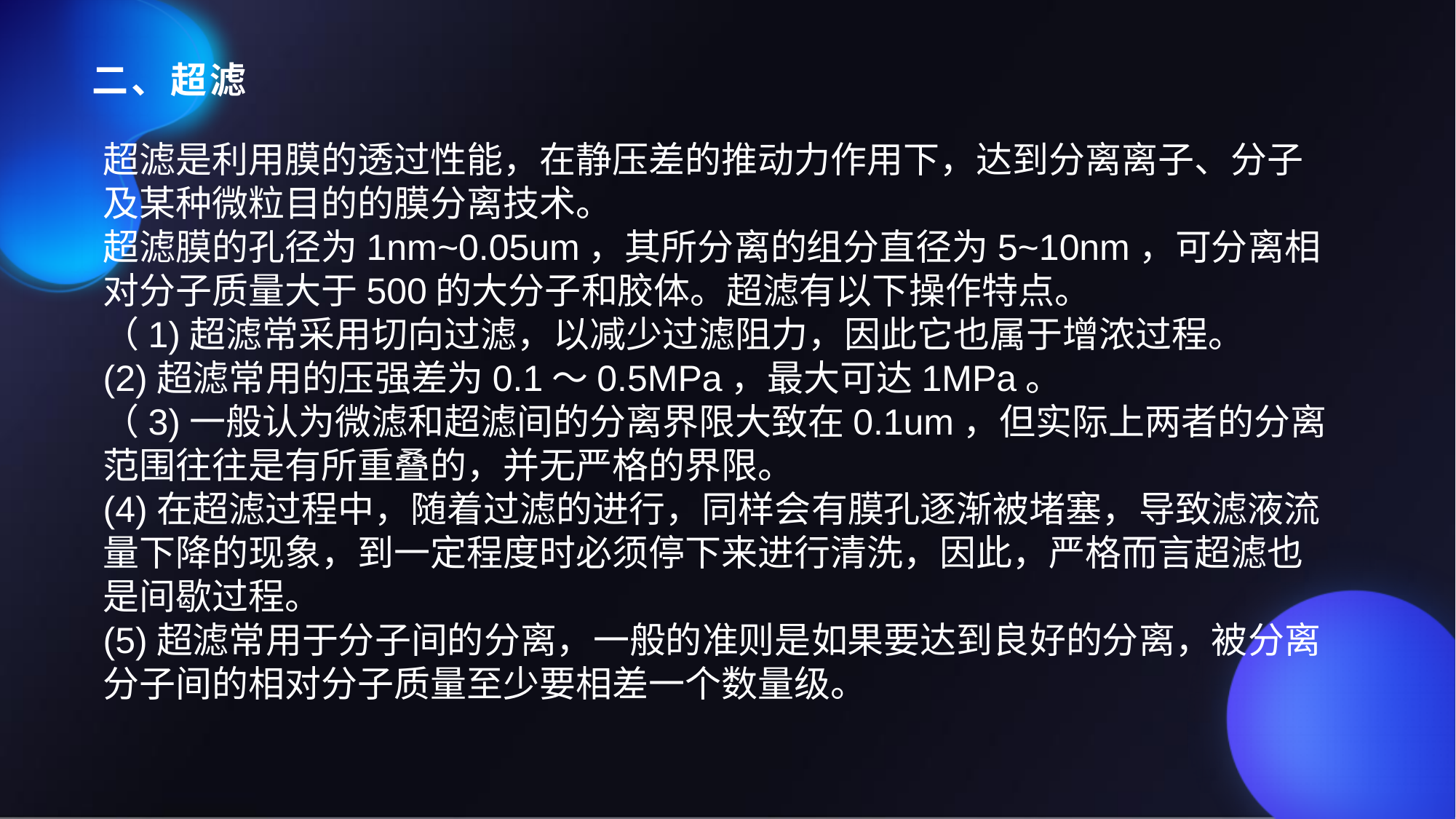

# 二、超滤
超滤是利用膜的透过性能，在静压差的推动力作用下，达到分离离子、分子及某种微粒目的的膜分离技术。
超滤膜的孔径为1nm~0.05um，其所分离的组分直径为5~10nm，可分离相对分子质量大于500的大分子和胶体。超滤有以下操作特点。
（1)超滤常采用切向过滤，以减少过滤阻力，因此它也属于增浓过程。
(2)超滤常用的压强差为0.1～0.5MPa，最大可达1MPa。
（3)一般认为微滤和超滤间的分离界限大致在0.1um，但实际上两者的分离范围往往是有所重叠的，并无严格的界限。
(4)在超滤过程中，随着过滤的进行，同样会有膜孔逐渐被堵塞，导致滤液流量下降的现象，到一定程度时必须停下来进行清洗，因此，严格而言超滤也是间歇过程。
(5)超滤常用于分子间的分离，一般的准则是如果要达到良好的分离，被分离分子间的相对分子质量至少要相差一个数量级。